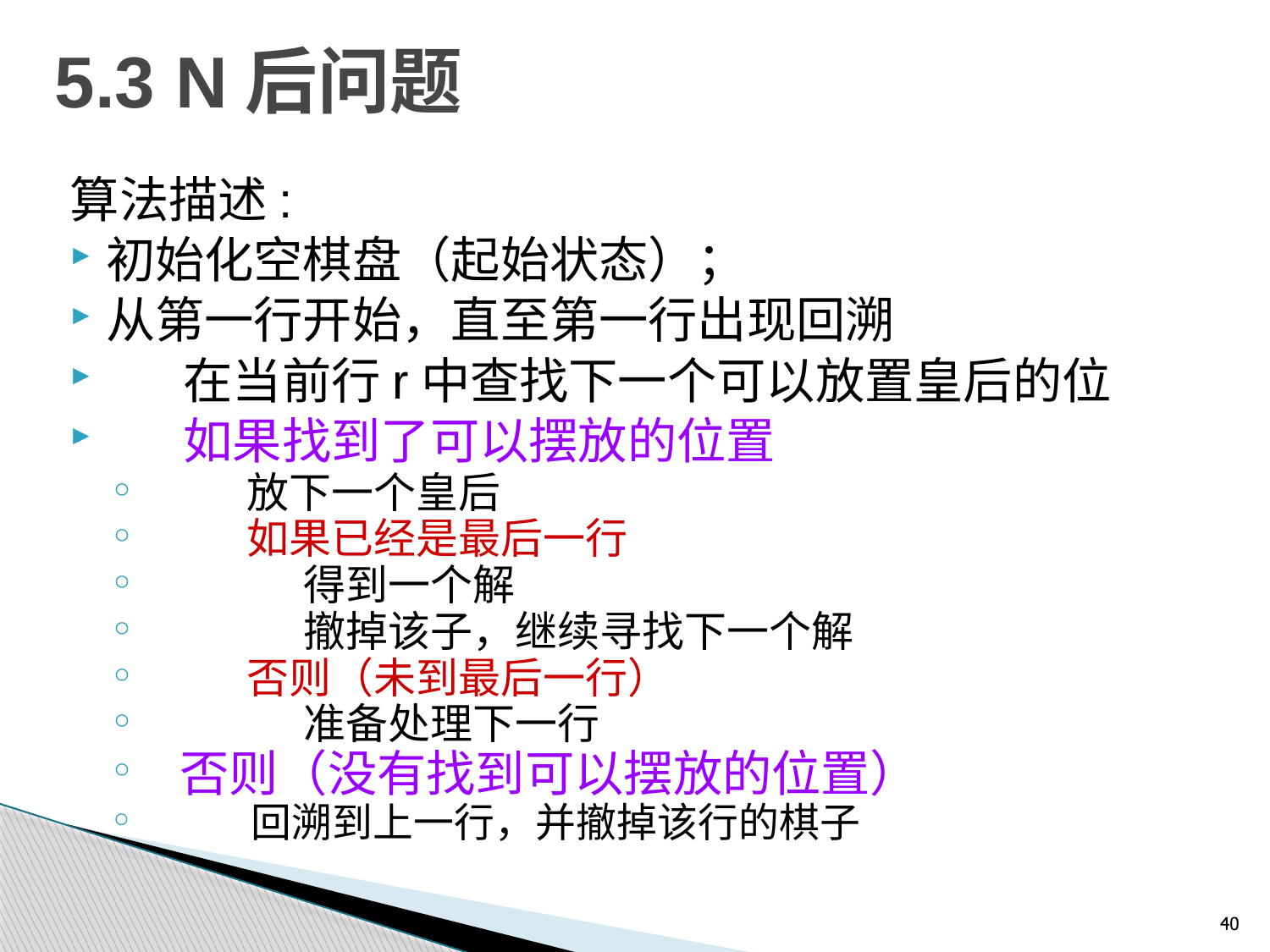

# 5.3 N后问题
算法描述:
初始化空棋盘（起始状态）；
从第一行开始，直至第一行出现回溯
      在当前行r中查找下一个可以放置皇后的位
      如果找到了可以摆放的位置
          放下一个皇后
          如果已经是最后一行
                得到一个解
                撤掉该子，继续寻找下一个解
          否则（未到最后一行）
                准备处理下一行
   否则（没有找到可以摆放的位置）
           回溯到上一行，并撤掉该行的棋子
40